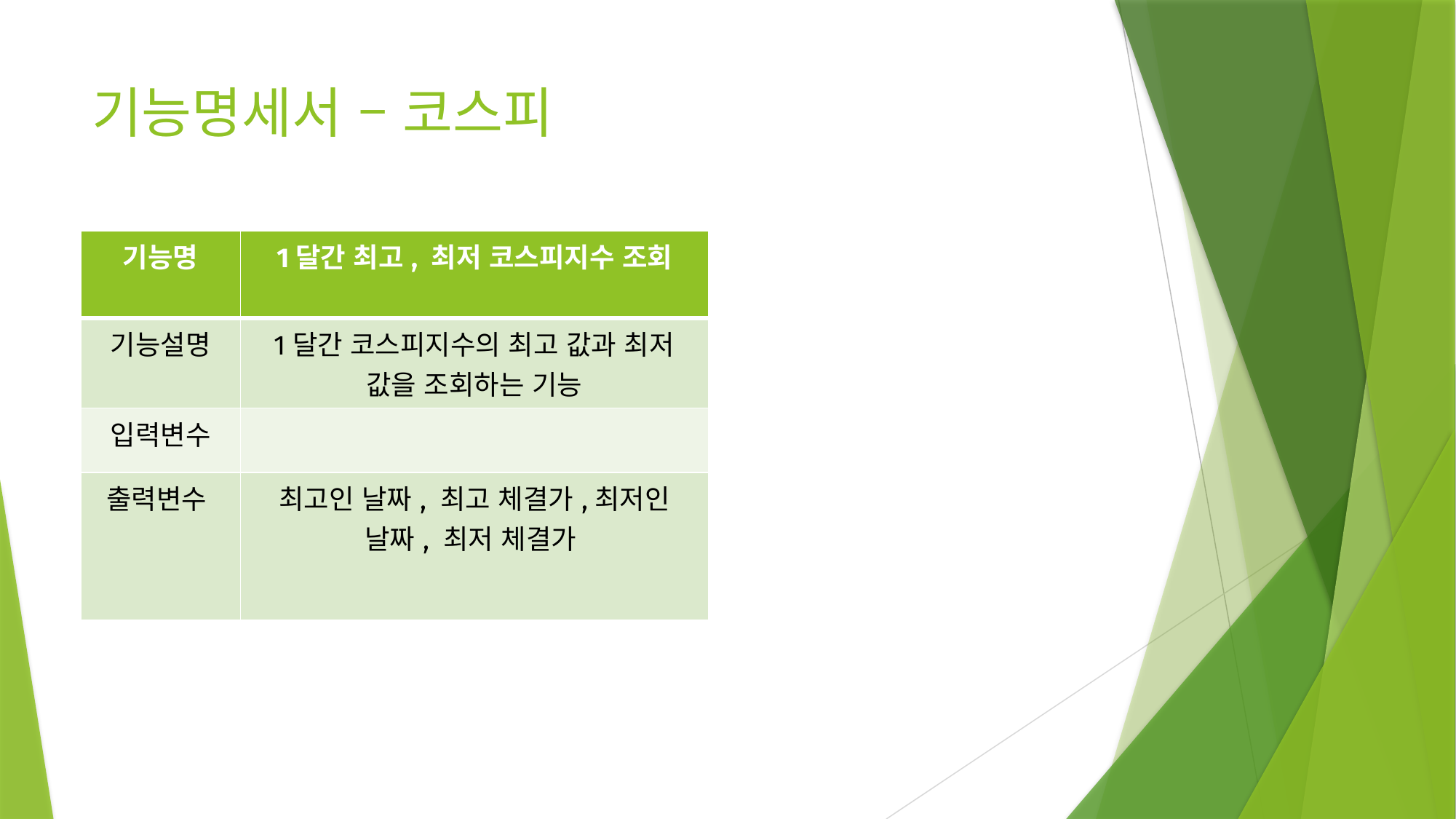

# 기능명세서 – 코스피
| 기능명 | 1달간 최고, 최저 코스피지수 조회 |
| --- | --- |
| 기능설명 | 1달간 코스피지수의 최고 값과 최저 값을 조회하는 기능 |
| 입력변수 |  |
| 출력변수 | 최고인 날짜, 최고 체결가,최저인 날짜, 최저 체결가 |